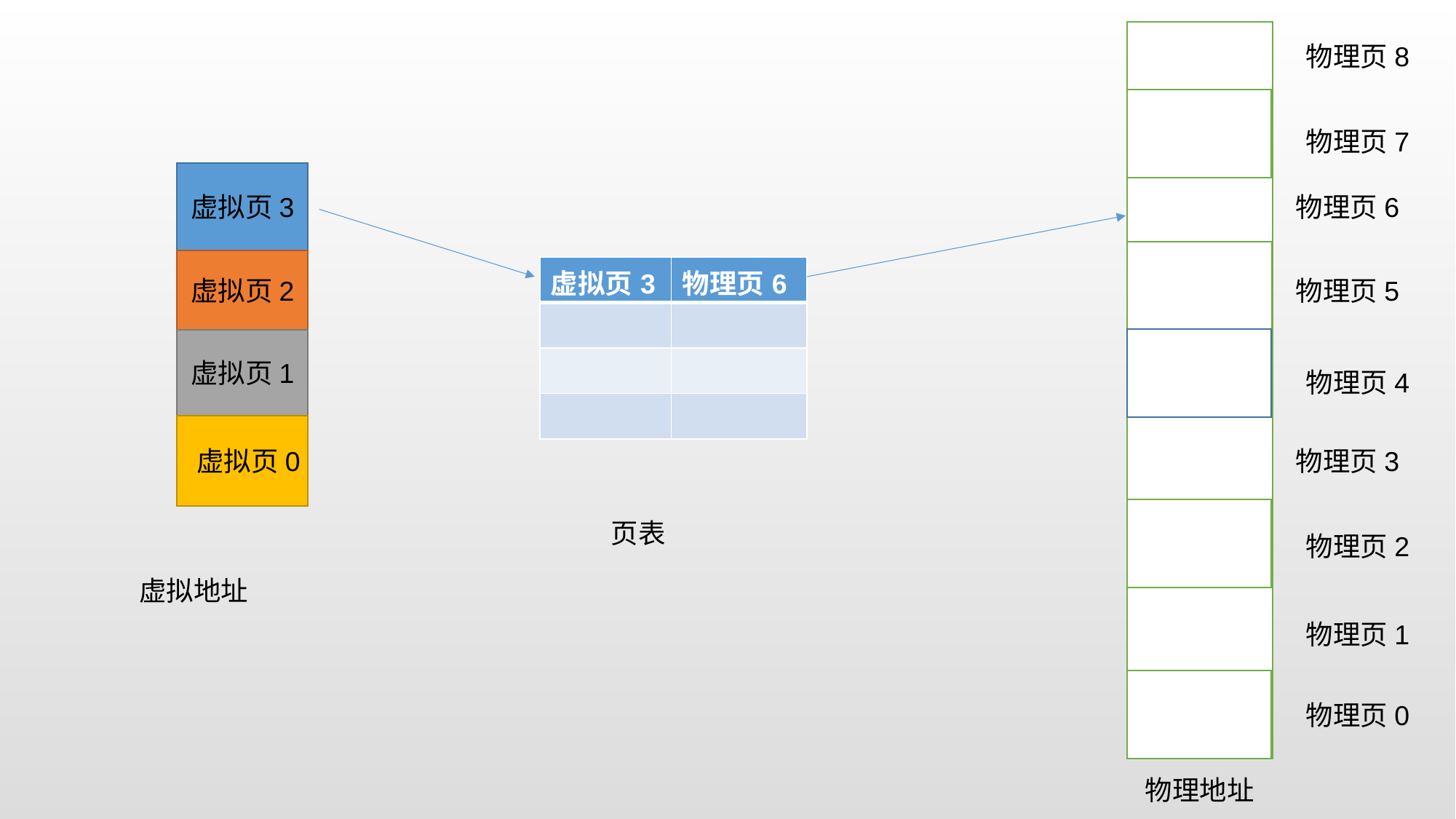

物理页8

物理页7

虚拟页3
物理页6

| 虚拟页3 | 物理页6 |
| --- | --- |
|  |  |
|  |  |
|  |  |
虚拟页2
物理页5

虚拟页1
物理页4

虚拟页0
物理页3

页表
物理页2
虚拟地址
物理页1

物理页0
物理地址